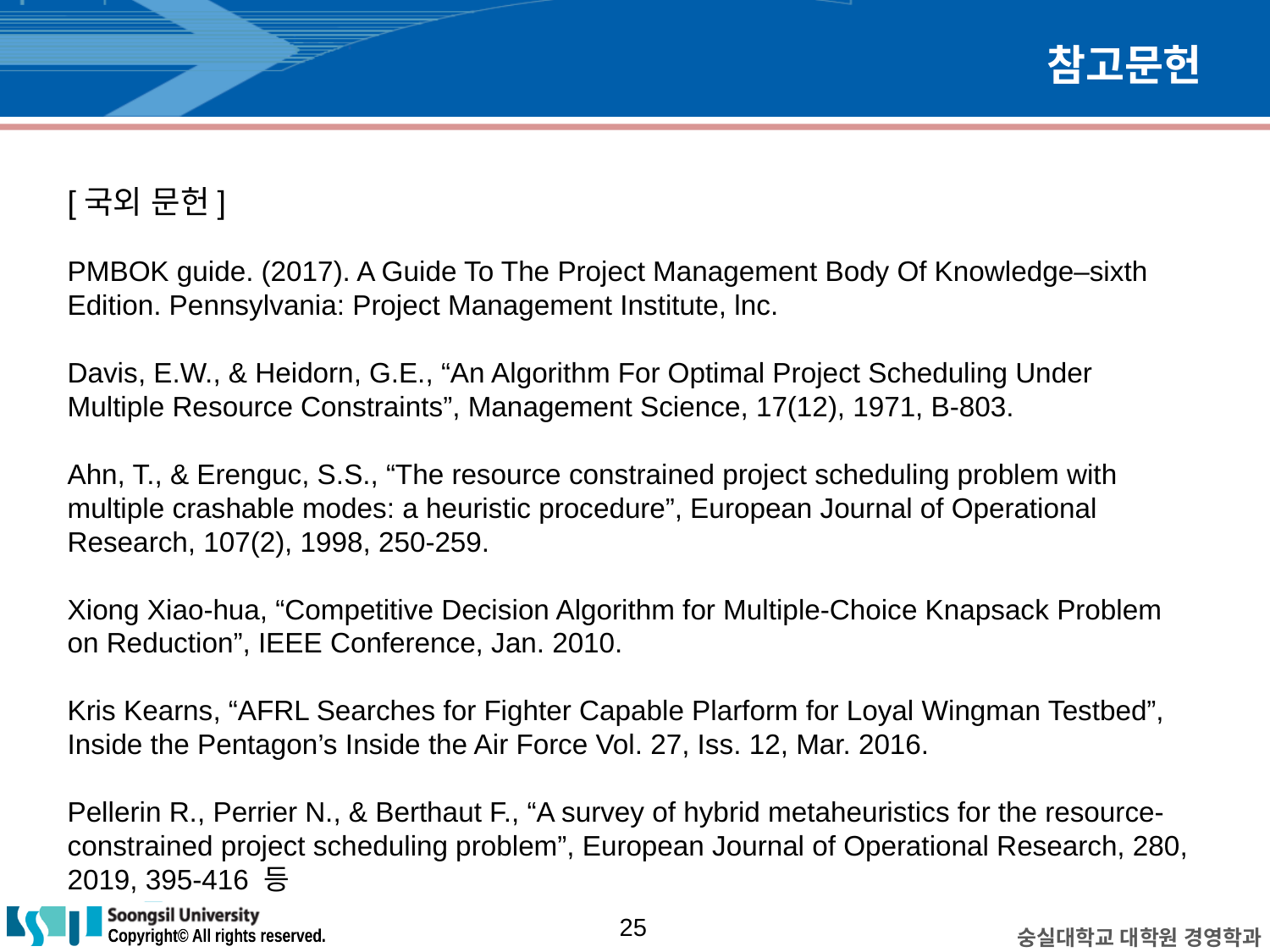

# 참고문헌
[국외 문헌]

PMBOK guide. (2017). A Guide To The Project Management Body Of Knowledge–sixth Edition. Pennsylvania: Project Management Institute, lnc.

Davis, E.W., & Heidorn, G.E., “An Algorithm For Optimal Project Scheduling Under Multiple Resource Constraints”, Management Science, 17(12), 1971, B-803.

Ahn, T., & Erenguc, S.S., “The resource constrained project scheduling problem with multiple crashable modes: a heuristic procedure”, European Journal of Operational Research, 107(2), 1998, 250-259.

Xiong Xiao-hua, “Competitive Decision Algorithm for Multiple-Choice Knapsack Problem on Reduction”, IEEE Conference, Jan. 2010.

Kris Kearns, “AFRL Searches for Fighter Capable Plarform for Loyal Wingman Testbed”, Inside the Pentagon’s Inside the Air Force Vol. 27, Iss. 12, Mar. 2016.

Pellerin R., Perrier N., & Berthaut F., “A survey of hybrid metaheuristics for the resource-constrained project scheduling problem”, European Journal of Operational Research, 280, 2019, 395-416 등